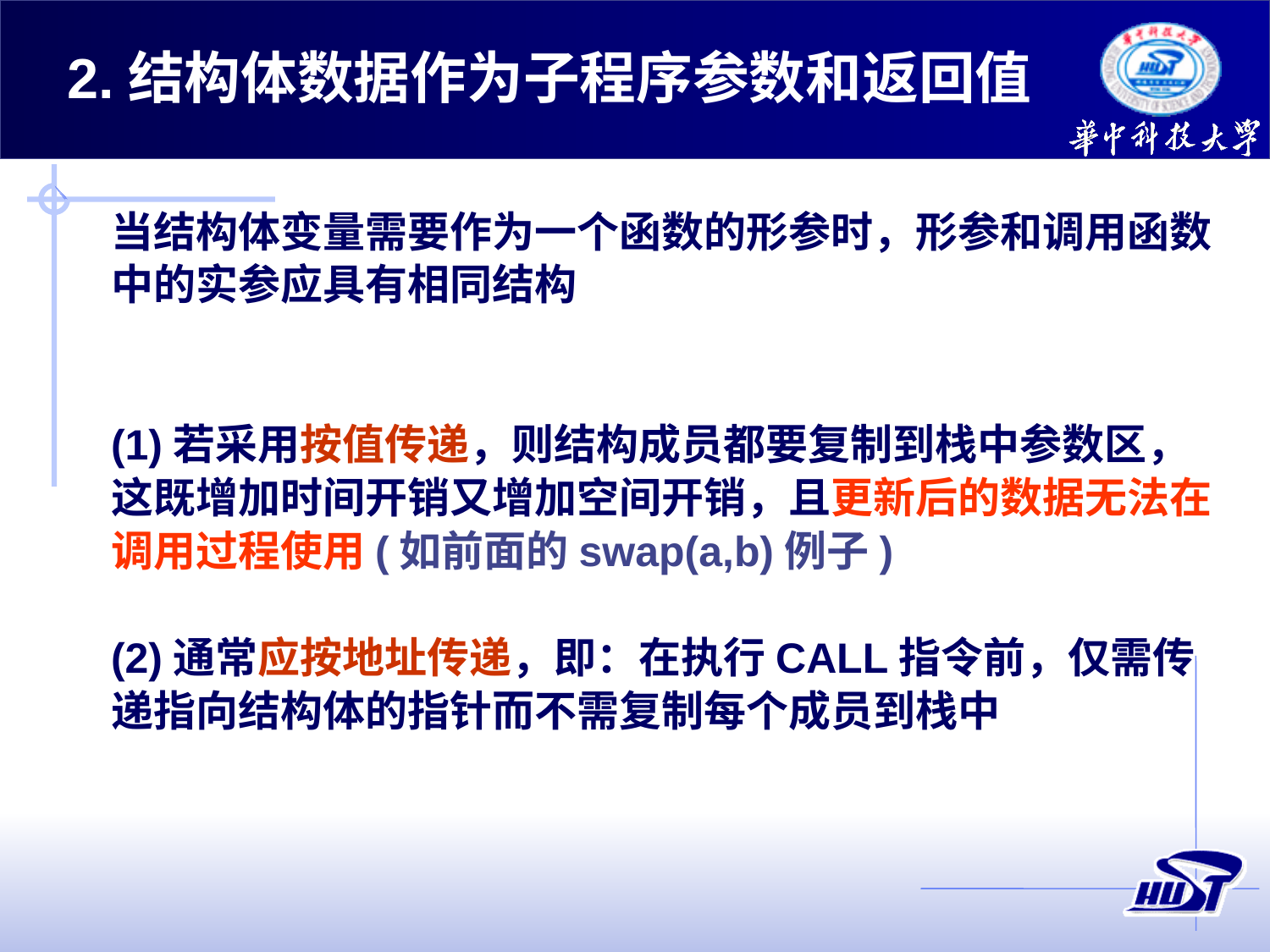

2.结构体数据作为子程序参数和返回值
当结构体变量需要作为一个函数的形参时，形参和调用函数中的实参应具有相同结构

(1)若采用按值传递，则结构成员都要复制到栈中参数区，这既增加时间开销又增加空间开销，且更新后的数据无法在调用过程使用(如前面的swap(a,b)例子)

(2)通常应按地址传递，即：在执行CALL指令前，仅需传递指向结构体的指针而不需复制每个成员到栈中